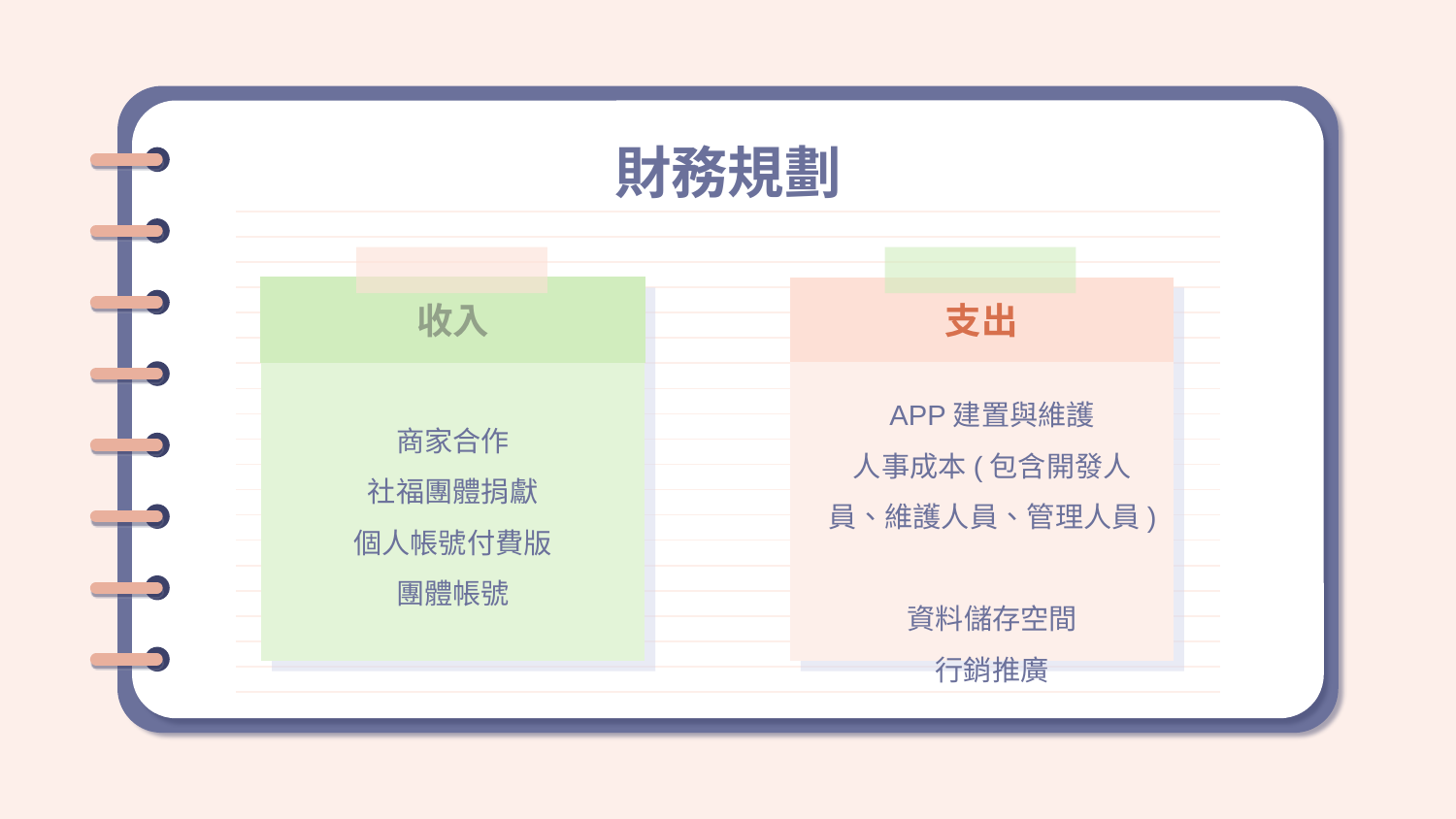

財務規劃

收入

支出

APP建置與維護
人事成本(包含開發人員、維護人員、管理人員)
資料儲存空間
行銷推廣
商家合作
社福團體捐獻
個人帳號付費版
團體帳號